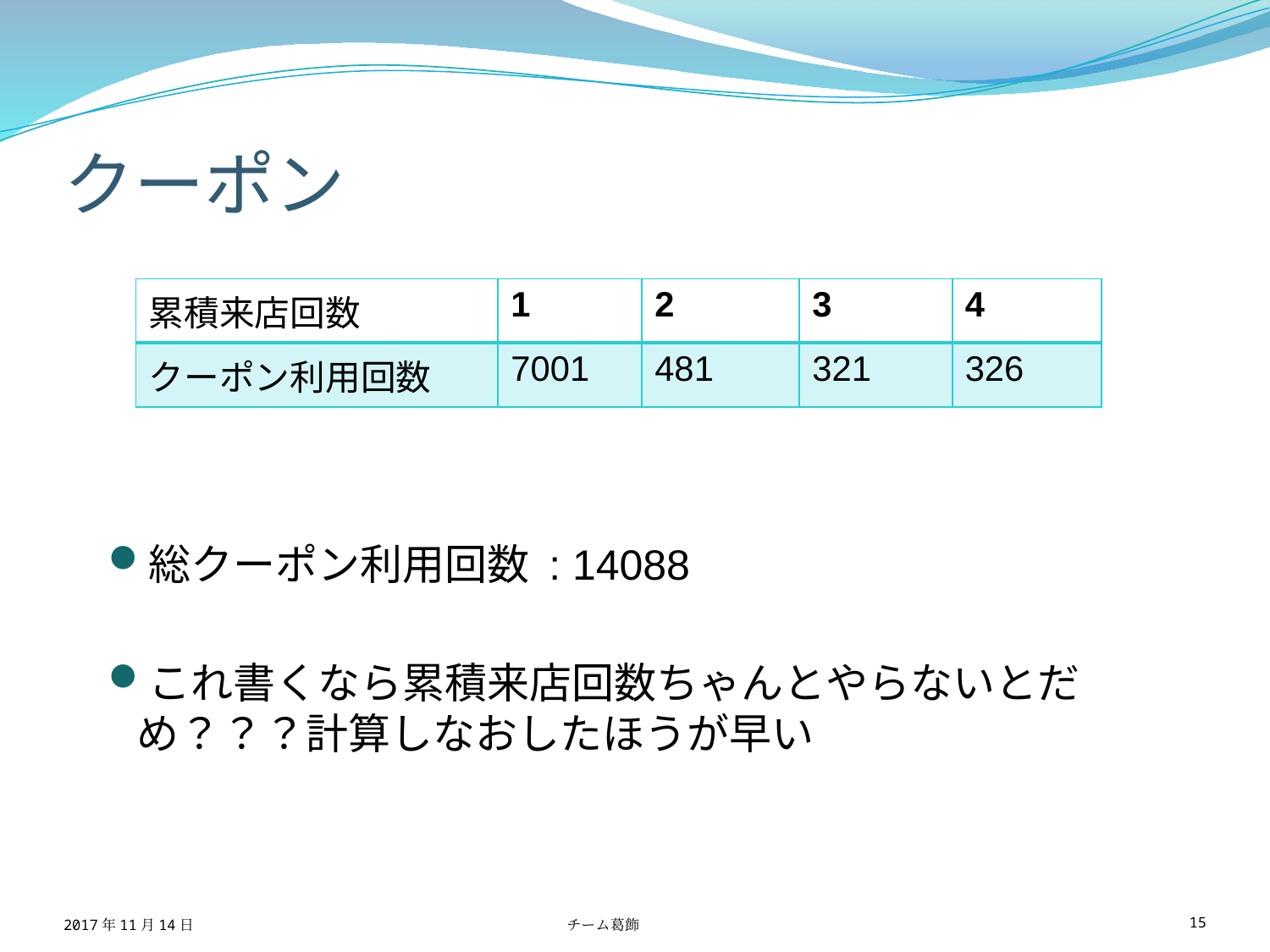

# クーポン
| 累積来店回数 | 1 | 2 | 3 | 4 |
| --- | --- | --- | --- | --- |
| クーポン利用回数 | 7001 | 481 | 321 | 326 |
総クーポン利用回数 : 14088

これ書くなら累積来店回数ちゃんとやらないとだめ？？？計算しなおしたほうが早い

2017年11月14日
チーム葛飾
15